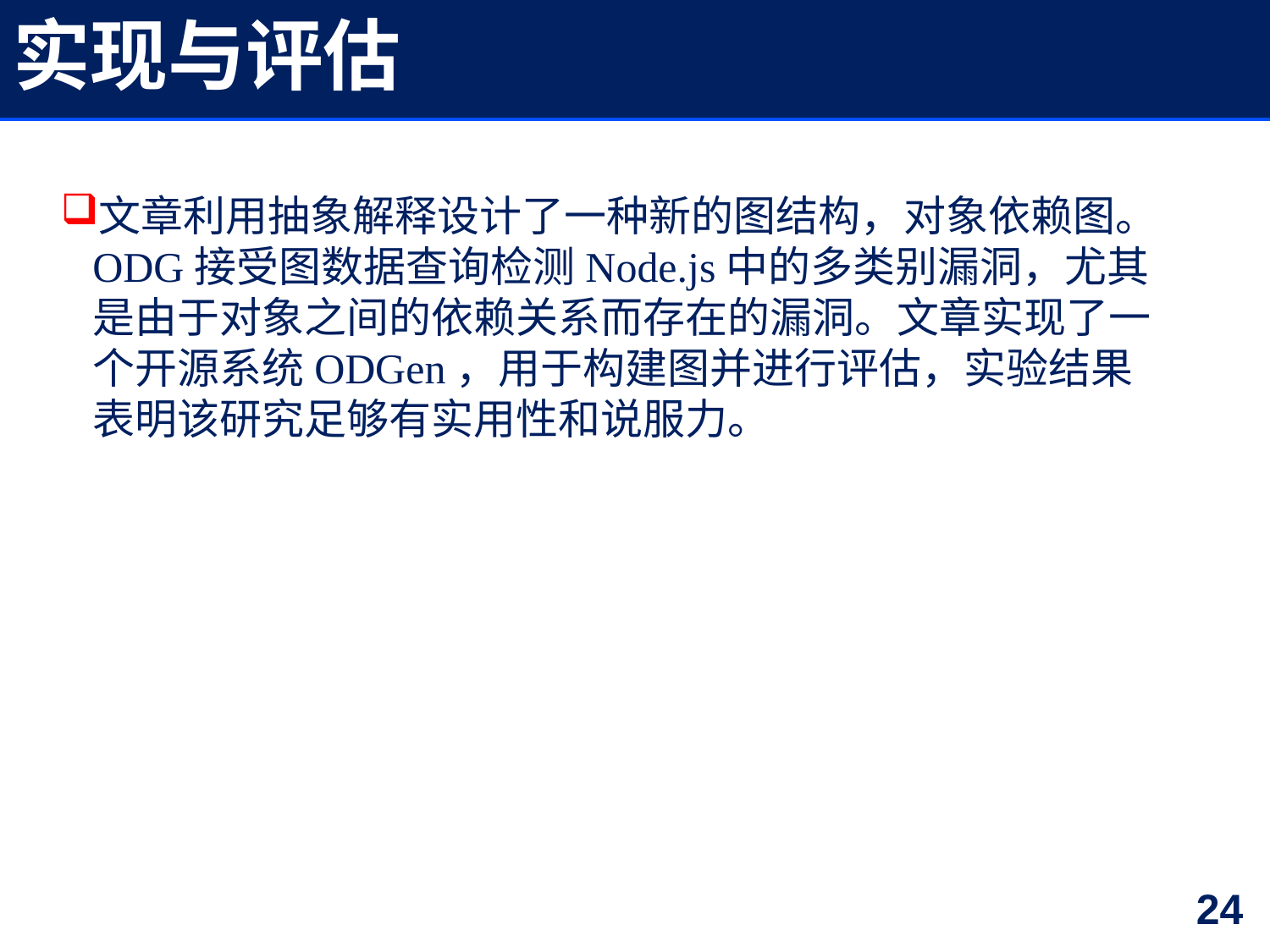

# 实现与评估
文章利用抽象解释设计了一种新的图结构，对象依赖图。ODG接受图数据查询检测Node.js中的多类别漏洞，尤其是由于对象之间的依赖关系而存在的漏洞。文章实现了一个开源系统ODGen，用于构建图并进行评估，实验结果表明该研究足够有实用性和说服力。

24